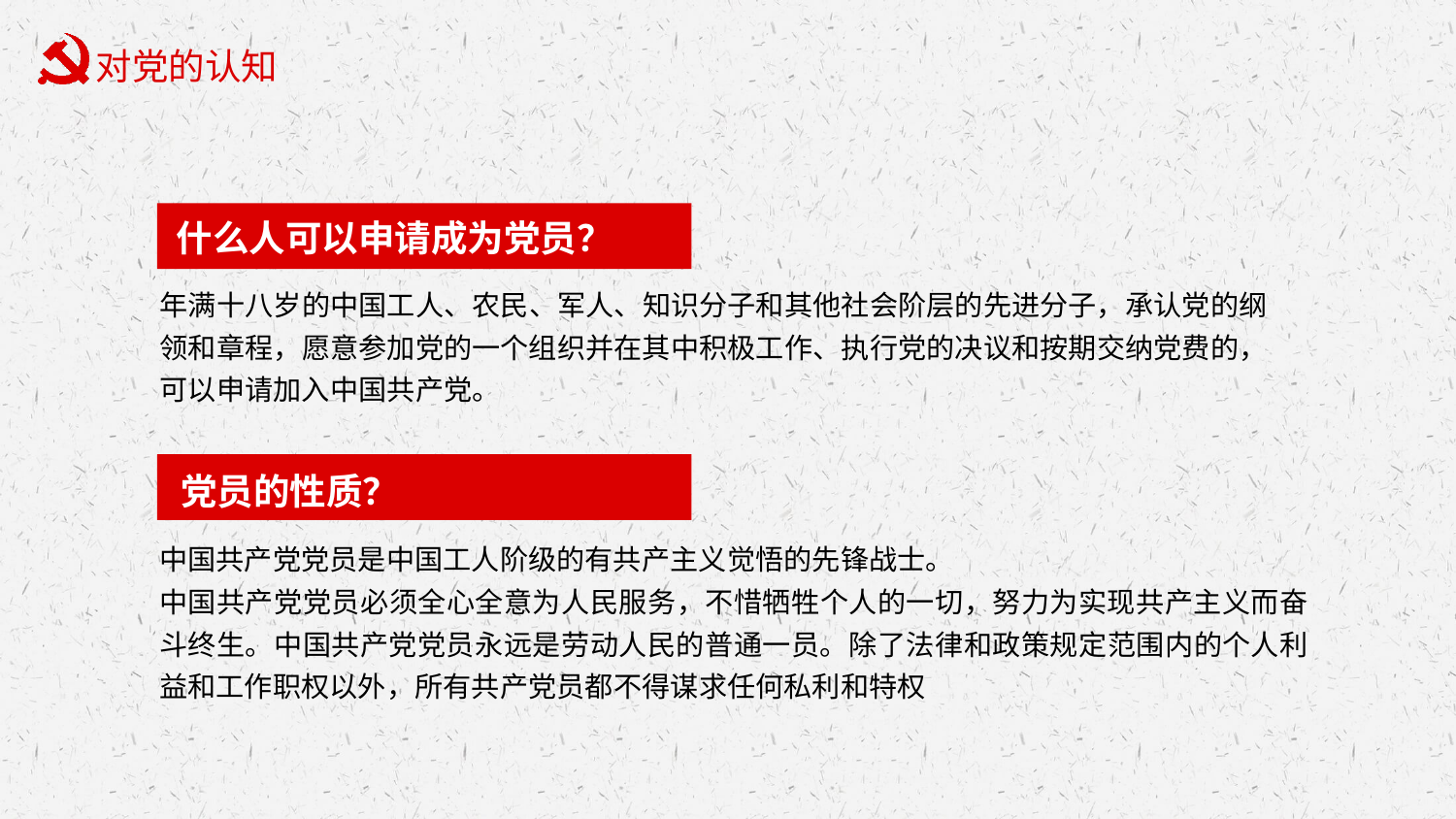

什么人可以申请成为党员？
年满十八岁的中国工人、农民、军人、知识分子和其他社会阶层的先进分子，承认党的纲领和章程，愿意参加党的一个组织并在其中积极工作、执行党的决议和按期交纳党费的，可以申请加入中国共产党。

党员的性质？
中国共产党党员是中国工人阶级的有共产主义觉悟的先锋战士。
中国共产党党员必须全心全意为人民服务，不惜牺牲个人的一切，努力为实现共产主义而奋斗终生。中国共产党党员永远是劳动人民的普通一员。除了法律和政策规定范围内的个人利益和工作职权以外，所有共产党员都不得谋求任何私利和特权